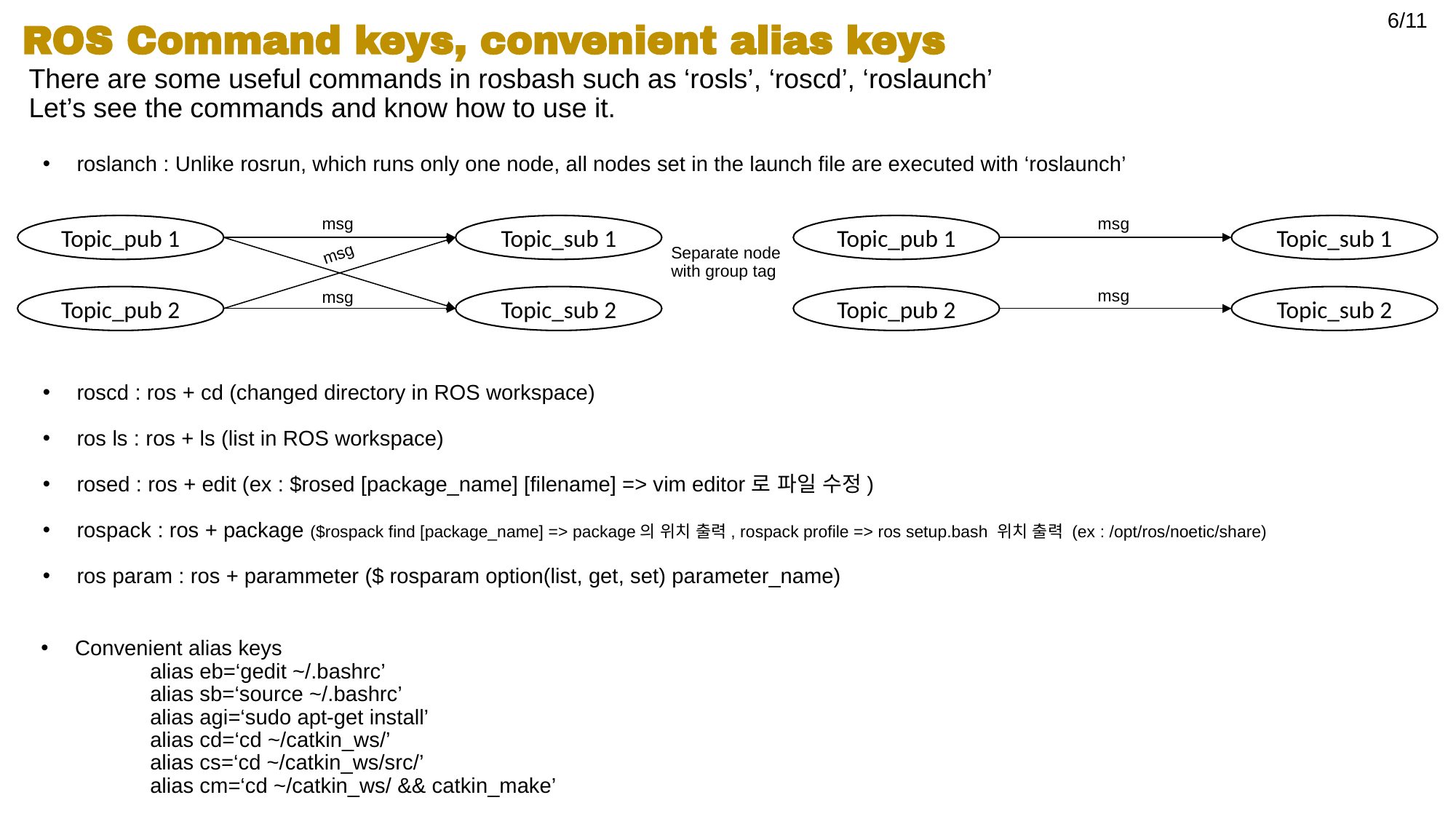

6/11
ROS Command keys, convenient alias keys
There are some useful commands in rosbash such as ‘rosls’, ‘roscd’, ‘roslaunch’
Let’s see the commands and know how to use it.

roslanch : Unlike rosrun, which runs only one node, all nodes set in the launch file are executed with ‘roslaunch’

roscd : ros + cd (changed directory in ROS workspace)

ros ls : ros + ls (list in ROS workspace)

rosed : ros + edit (ex : $rosed [package_name] [filename] => vim editor로 파일 수정)

rospack : ros + package ($rospack find [package_name] => package의 위치 출력, rospack profile => ros setup.bash 위치 출력 (ex : /opt/ros/noetic/share)

ros param : ros + parammeter ($ rosparam option(list, get, set) parameter_name)

msg

msg
Topic_pub 1
Topic_sub 1
Topic_pub 1
Topic_sub 1

msg

Separate node with group tag

msg

msg
Topic_pub 2
Topic_sub 2
Topic_pub 2
Topic_sub 2
Convenient alias keys
	alias eb=‘gedit ~/.bashrc’
	alias sb=‘source ~/.bashrc’
	alias agi=‘sudo apt-get install’
	alias cd=‘cd ~/catkin_ws/’
	alias cs=‘cd ~/catkin_ws/src/’
	alias cm=‘cd ~/catkin_ws/ && catkin_make’
ROS 명령어들
Ros run : 한 개의 node를 실행시킬 때 사용
Roslanch
Roscd, ros ls
Rosed
Ros param
+++ 그외 명령어들